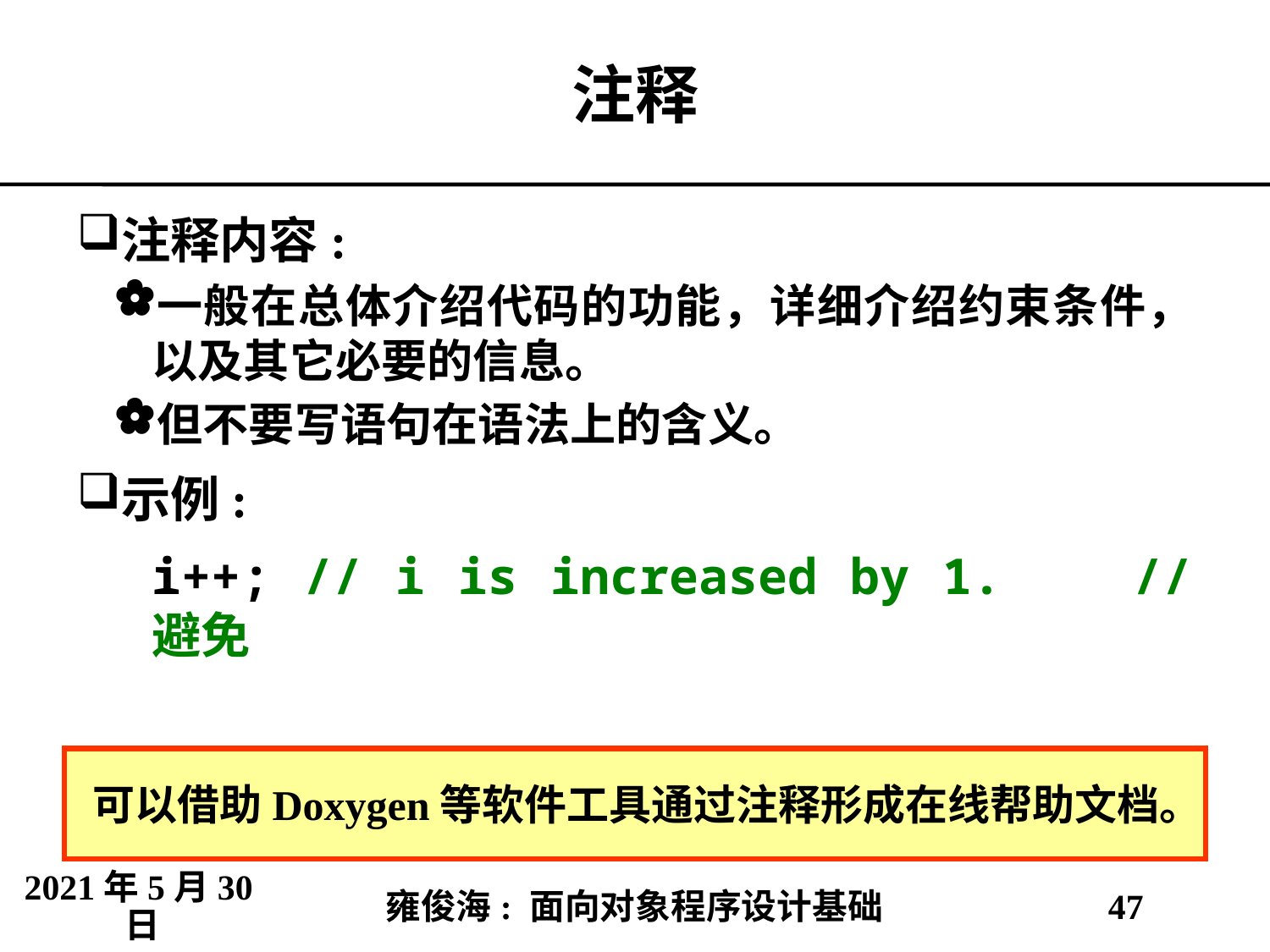

# 注释

注释内容:
一般在总体介绍代码的功能，详细介绍约束条件，以及其它必要的信息。
但不要写语句在语法上的含义。
示例:
i++; // i is increased by 1.    // 避免
可以借助Doxygen等软件工具通过注释形成在线帮助文档。
2021年5月30日
雍俊海: 面向对象程序设计基础
47